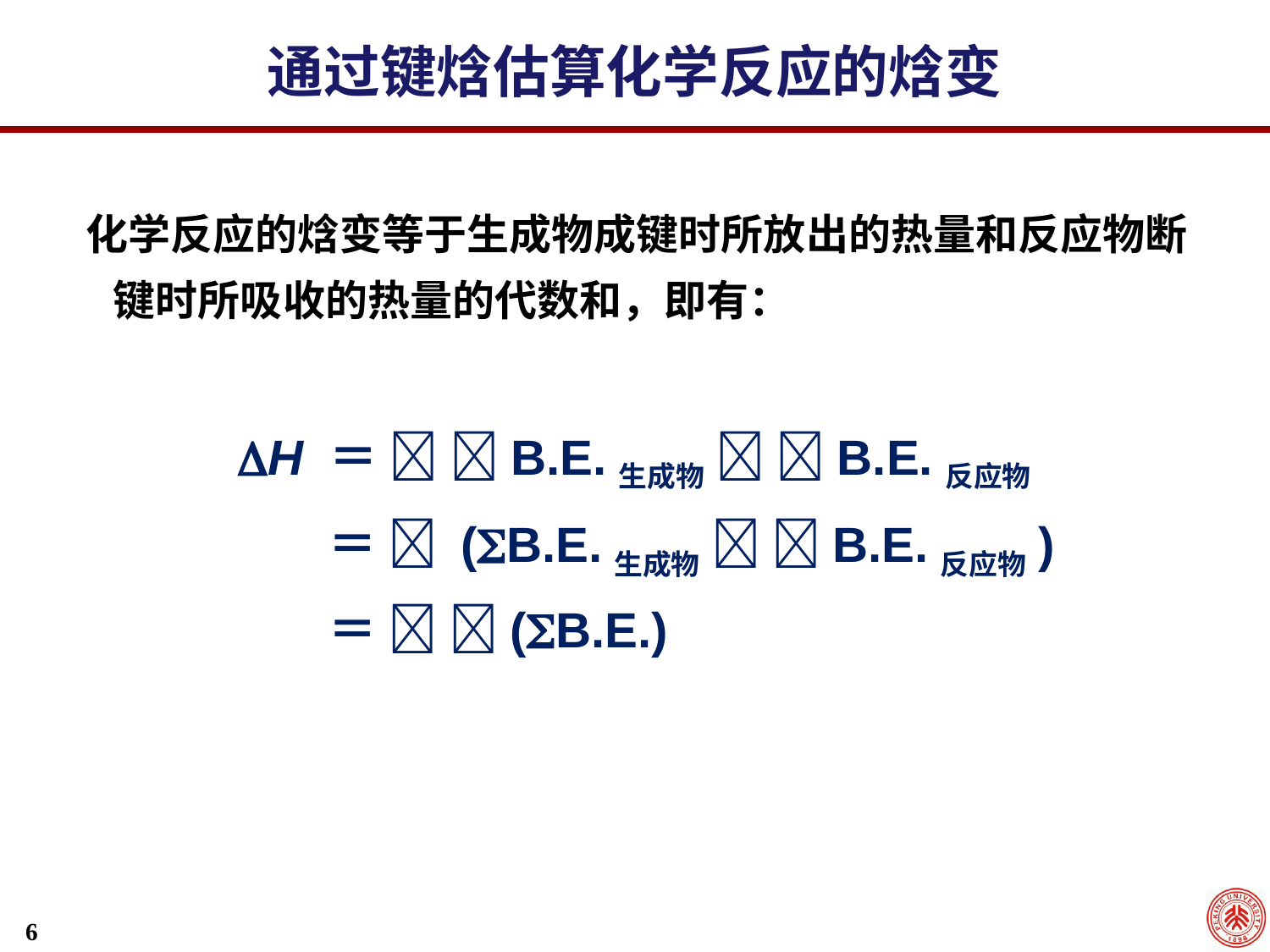

通过键焓估算化学反应的焓变

   化学反应的焓变等于生成物成键时所放出的热量和反应物断键时所吸收的热量的代数和，即有：
ΔH ＝ − ΣB.E.生成物 + ΣB.E.反应物
       ＝ − (ΣB.E.生成物 − ΣB.E.反应物)
       ＝ − Δ(ΣB.E.)
6